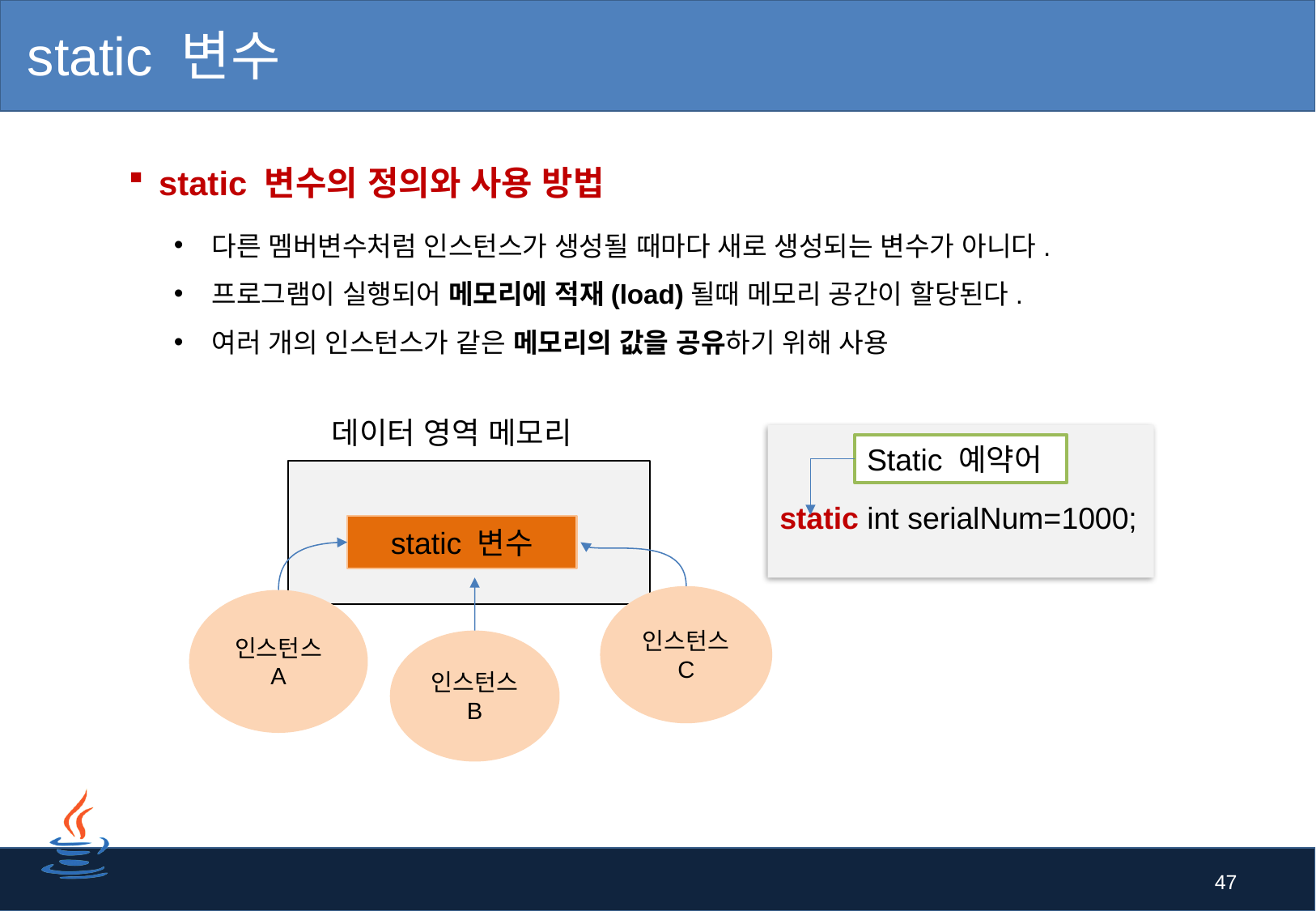

# static 변수
static 변수의 정의와 사용 방법

다른 멤버변수처럼 인스턴스가 생성될 때마다 새로 생성되는 변수가 아니다.
프로그램이 실행되어 메모리에 적재(load)될때 메모리 공간이 할당된다.
여러 개의 인스턴스가 같은 메모리의 값을 공유하기 위해 사용
데이터 영역 메모리

static int serialNum=1000;
Static 예약어

static 변수
인스턴스
C
인스턴스
A
인스턴스
B
47